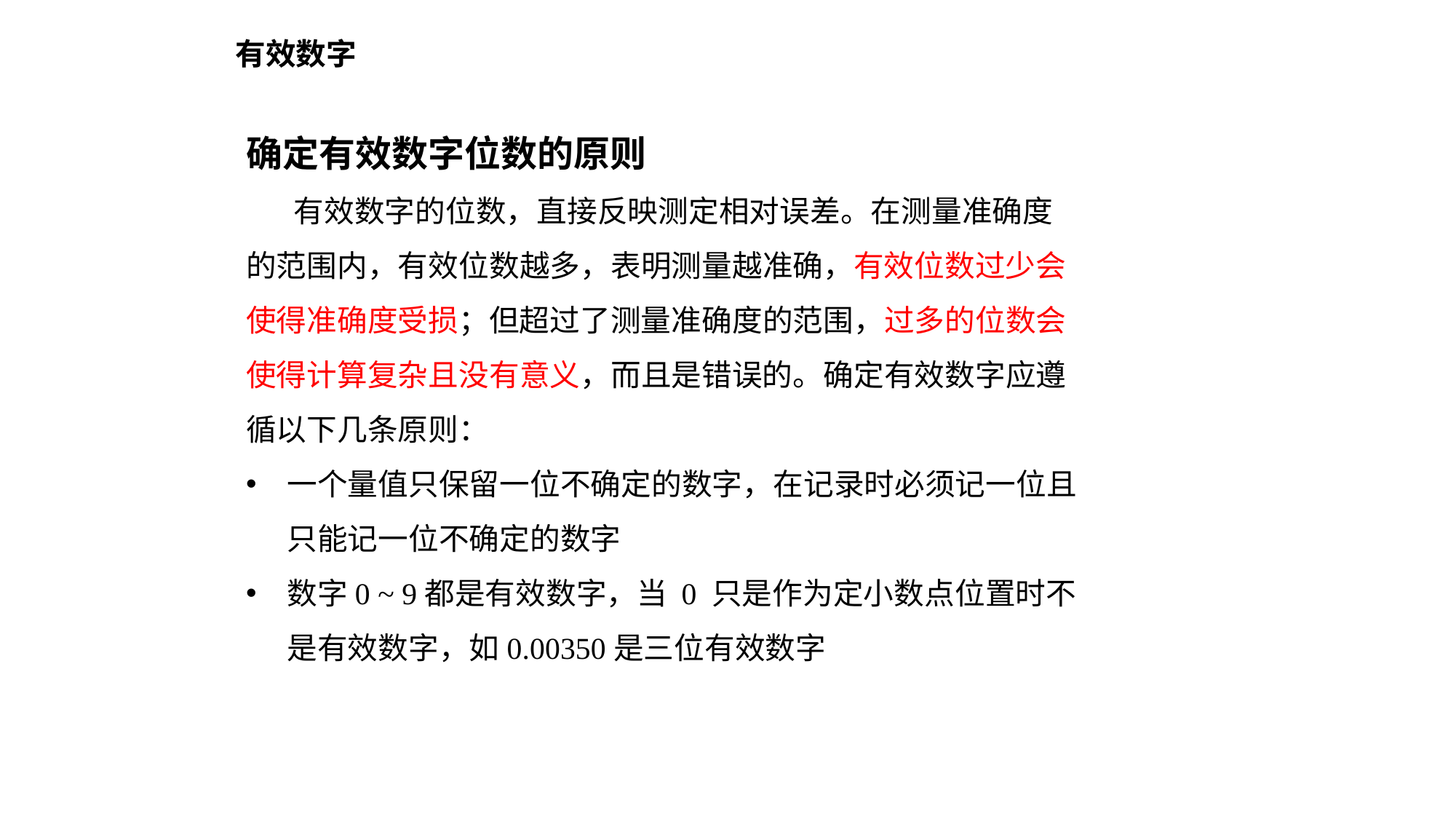

有效数字
确定有效数字位数的原则
      有效数字的位数，直接反映测定相对误差。在测量准确度的范围内，有效位数越多，表明测量越准确，有效位数过少会使得准确度受损；但超过了测量准确度的范围，过多的位数会使得计算复杂且没有意义，而且是错误的。确定有效数字应遵循以下几条原则：
一个量值只保留一位不确定的数字，在记录时必须记一位且只能记一位不确定的数字
数字0 ~ 9都是有效数字，当 0 只是作为定小数点位置时不是有效数字，如0.00350是三位有效数字